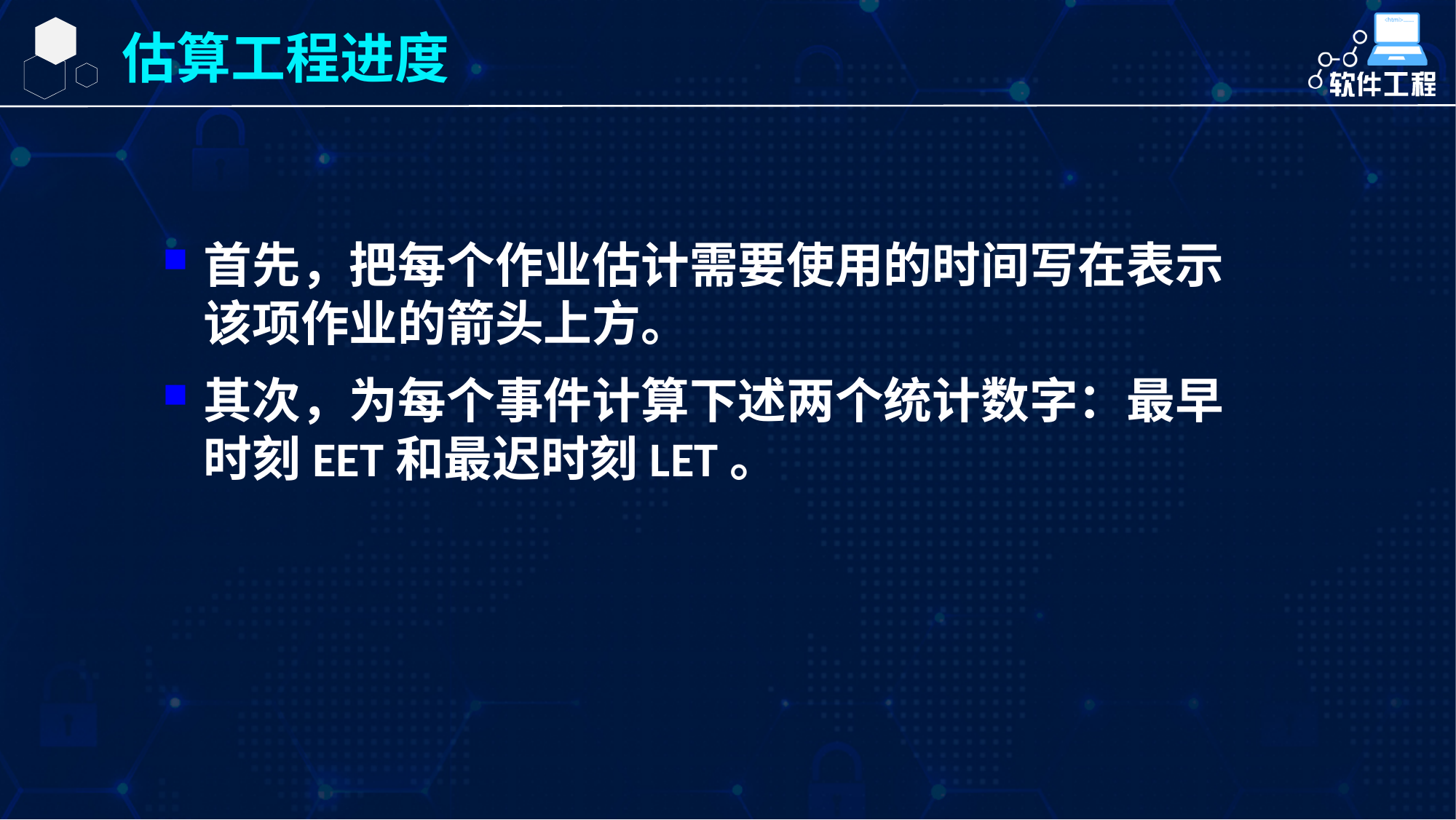

估算工程进度
首先，把每个作业估计需要使用的时间写在表示该项作业的箭头上方。
其次，为每个事件计算下述两个统计数字：最早时刻EET和最迟时刻LET。